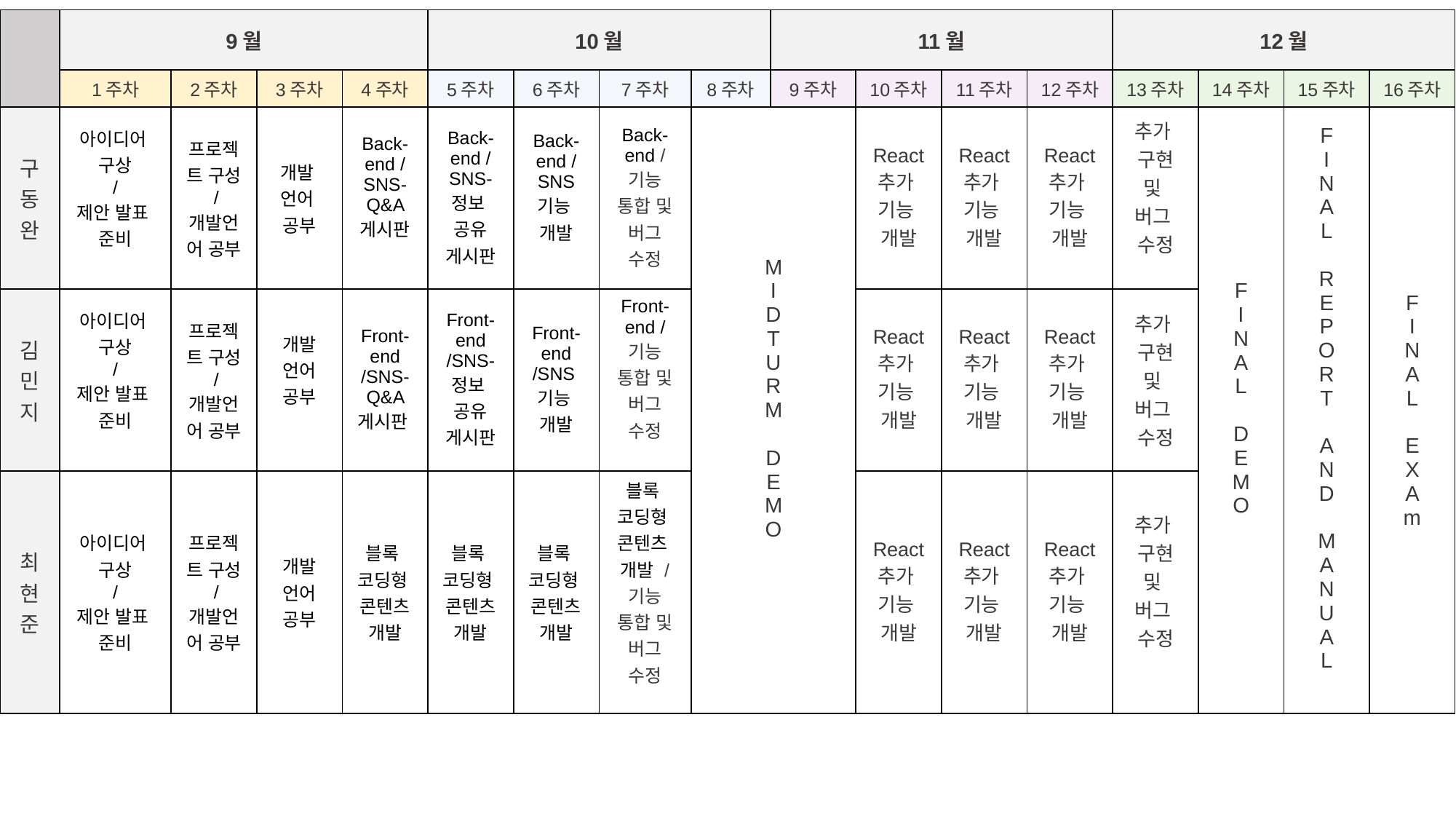

|  | 9월 |  |  |  | 10월 |  |  |  | 11월 |  |  |  | 12월 |  |  |  |
| --- | --- | --- | --- | --- | --- | --- | --- | --- | --- | --- | --- | --- | --- | --- | --- | --- |
|  | 1주차 | 2주차 | 3주차 | 4주차 | 5주차 | 6주차 | 7주차 | 8주차 | 9주차 | 10주차 | 11주차 | 12주차 | 13주차 | 14주차 | 15주차 | 16주차 |
| 구 동 완 | 아이디어 구상 / 제안 발표 준비 | 프로젝트 구성 / 개발언어 공부 | 개발 언어 공부 | Back-end /SNS-Q&A 게시판 | Back-end /SNS- 정보 공유 게시판 | Back-end /SNS 기능 개발 | Back-end / 기능 통합 및 버그 수정 | M I D T U R M D E M O |  | React 추가 기능 개발 | React 추가 기능 개발 | React 추가 기능 개발 | 추가 구현 및 버그 수정 | F I N A L D E M O | F I N A L R E P O R T A N D M A N U A L | F I N A L E X A m |
| 김 민 지 | 아이디어 구상 / 제안 발표 준비 | 프로젝트 구성 / 개발언어 공부 | 개발 언어 공부 | Front-end /SNS-Q&A 게시판 | Front-end /SNS- 정보 공유 게시판 | Front-end /SNS 기능 개발 | Front-end / 기능 통합 및 버그 수정 |  |  | React 추가 기능 개발 | React 추가 기능 개발 | React 추가 기능 개발 | 추가 구현 및 버그 수정 |  |  |  |
| 최 현 준 | 아이디어 구상 / 제안 발표 준비 | 프로젝트 구성 / 개발언어 공부 | 개발 언어 공부 | 블록 코딩형 콘텐츠 개발 | 블록 코딩형 콘텐츠 개발 | 블록 코딩형 콘텐츠 개발 | 블록 코딩형 콘텐츠 개발 / 기능 통합 및 버그 수정 |  |  | React 추가 기능 개발 | React 추가 기능 개발 | React 추가 기능 개발 | 추가 구현 및 버그 수정 |  |  |  |